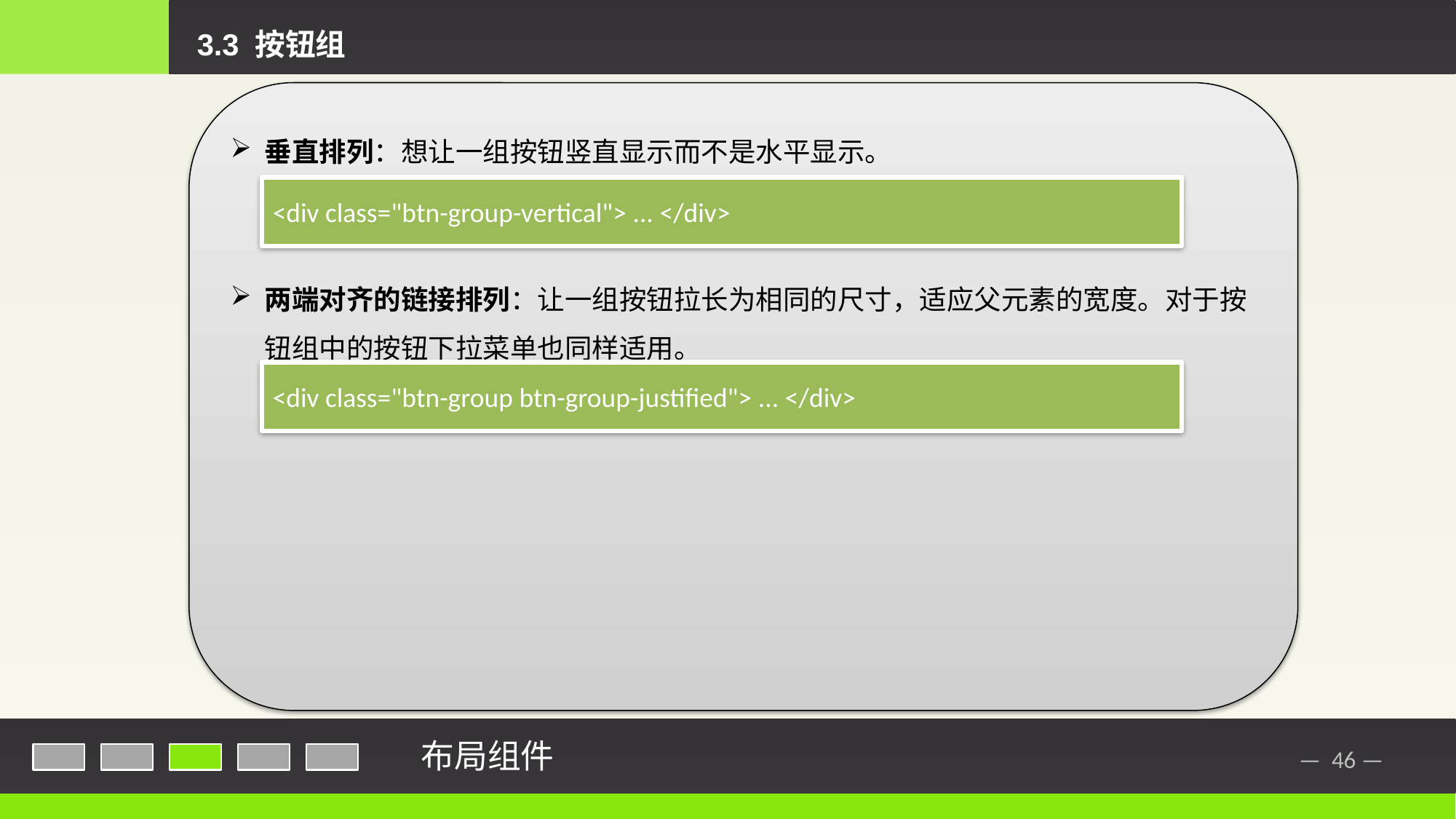

3.3 按钮组
垂直排列：想让一组按钮竖直显示而不是水平显示。

两端对齐的链接排列：让一组按钮拉长为相同的尺寸，适应父元素的宽度。对于按钮组中的按钮下拉菜单也同样适用。

<div class="btn-group-vertical"> ... </div>
<div class="btn-group btn-group-justified"> ... </div>